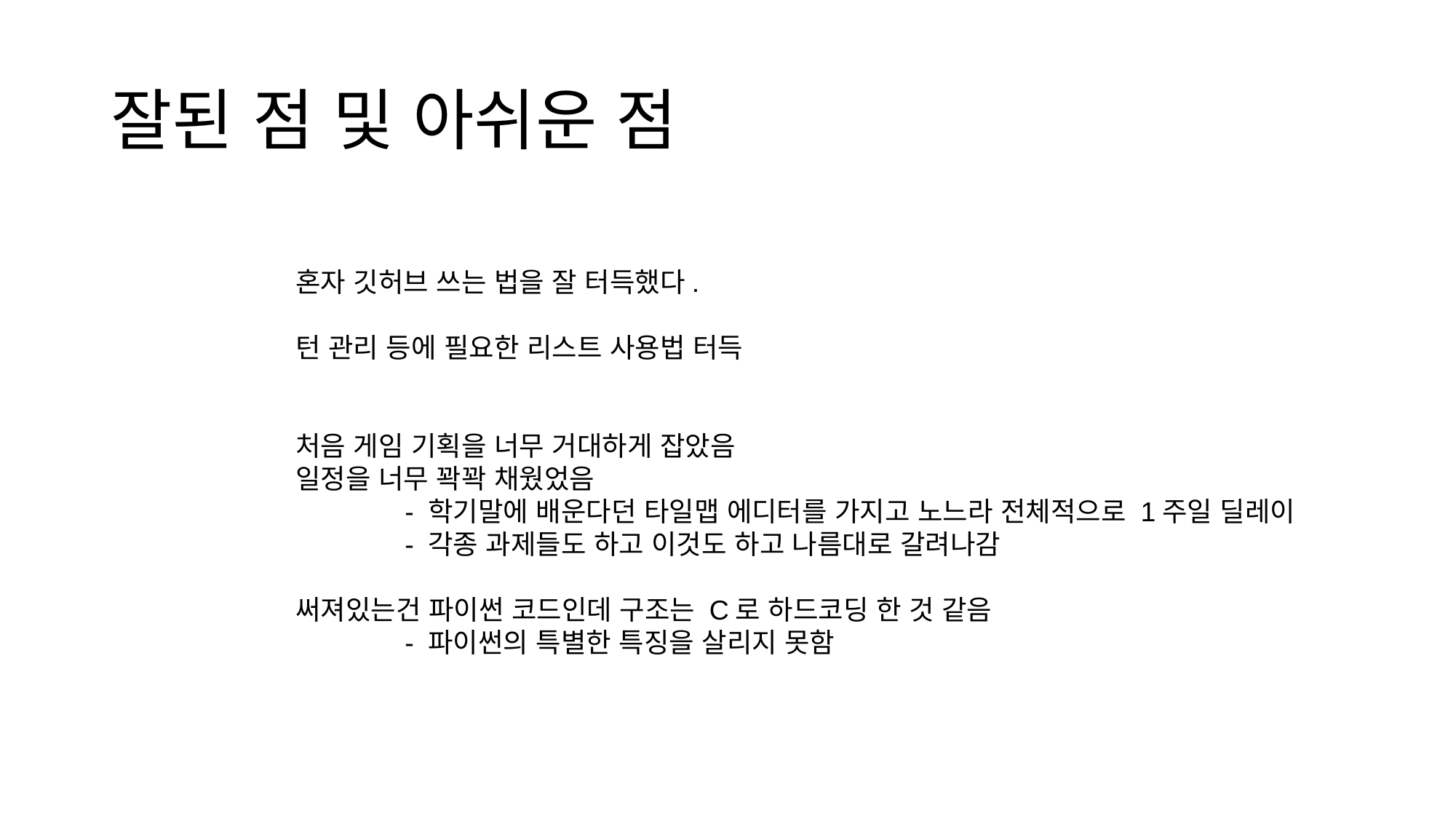

# 잘된 점 및 아쉬운 점
혼자 깃허브 쓰는 법을 잘 터득했다.

턴 관리 등에 필요한 리스트 사용법 터득

처음 게임 기획을 너무 거대하게 잡았음
일정을 너무 꽉꽉 채웠었음
	- 학기말에 배운다던 타일맵 에디터를 가지고 노느라 전체적으로 1주일 딜레이
	- 각종 과제들도 하고 이것도 하고 나름대로 갈려나감

써져있는건 파이썬 코드인데 구조는 C로 하드코딩 한 것 같음
	- 파이썬의 특별한 특징을 살리지 못함